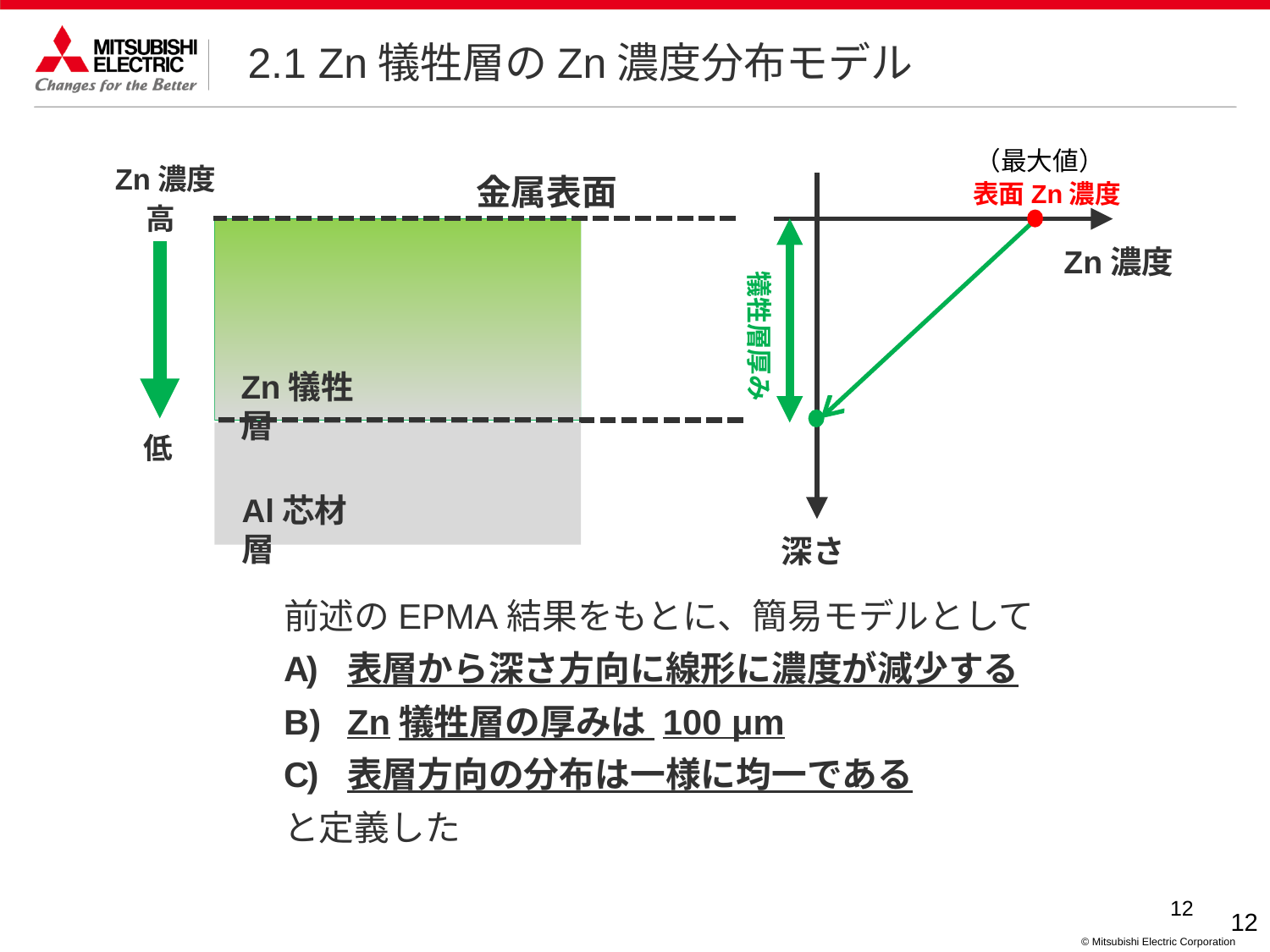

# 2.1 Zn犠牲層のZn濃度分布モデル
（最大値）
Zn濃度
金属表面
Zn濃度
表面Zn濃度
犠牲層厚み
深さ

高

Zn犠牲層

低
Al芯材層
前述のEPMA結果をもとに、簡易モデルとして
表層から深さ方向に線形に濃度が減少する
Zn犠牲層の厚みは 100 μm
表層方向の分布は一様に均一である
と定義した
12